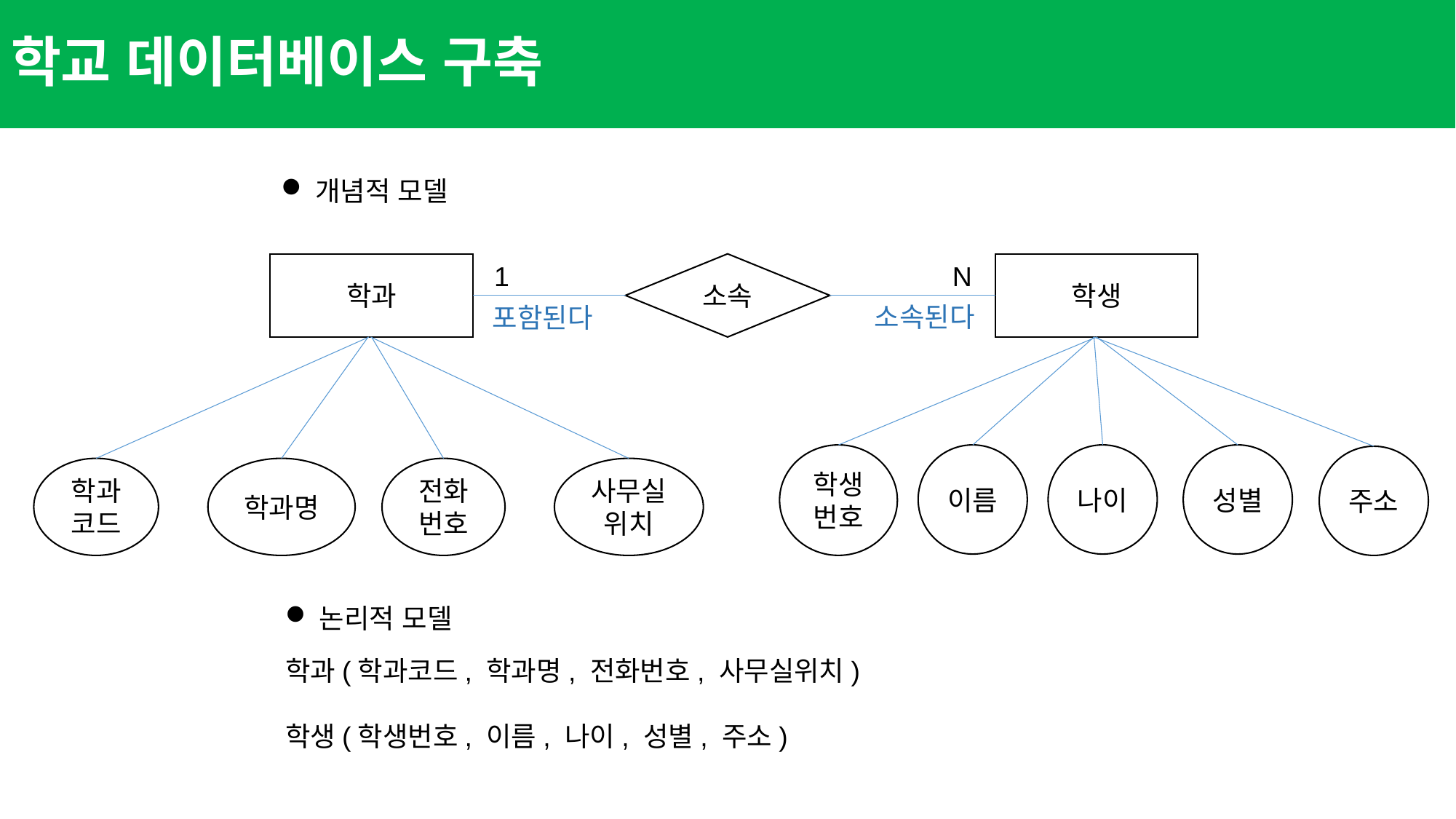

# 학교 데이터베이스 구축

개념적 모델
학과
1
소속
N
학생
소속된다
포함된다
학생
번호
이름
나이
성별
주소
학과
코드
학과명
전화
번호
사무실
위치
논리적 모델

학과(학과코드, 학과명, 전화번호, 사무실위치)

학생(학생번호, 이름, 나이, 성별, 주소)